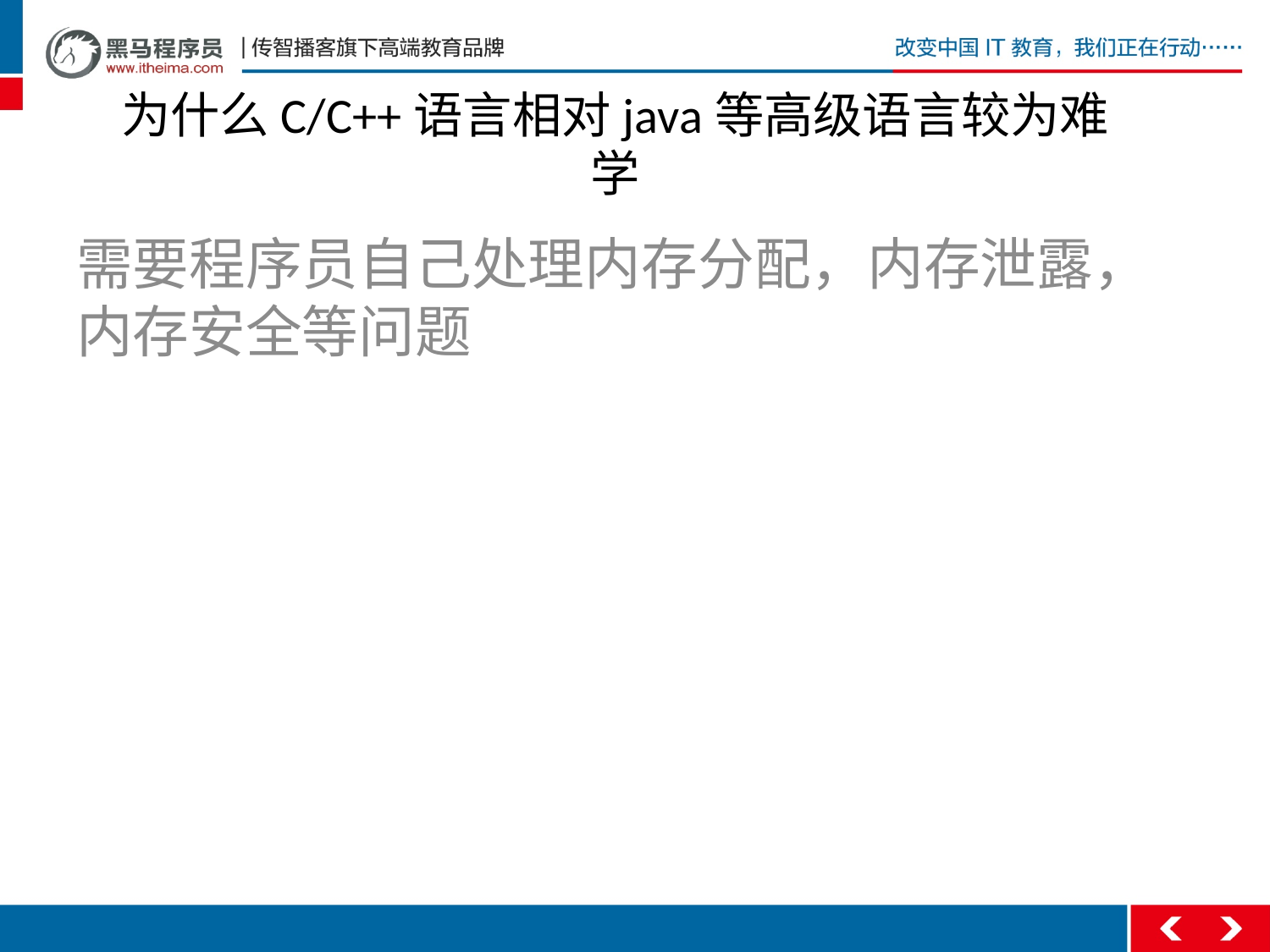

# 为什么C/C++语言相对java等高级语言较为难学
需要程序员自己处理内存分配，内存泄露，内存安全等问题